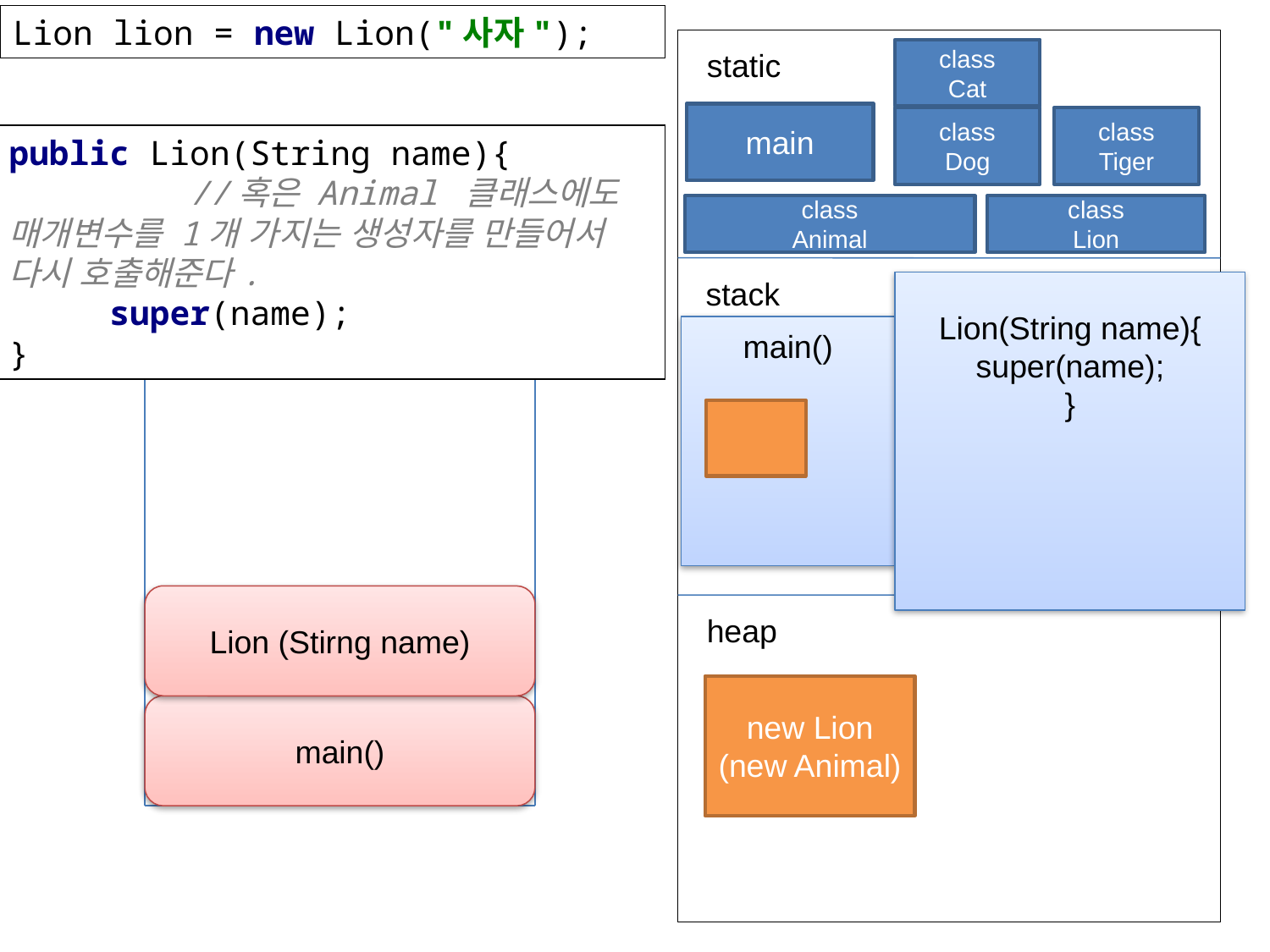

Lion lion = new Lion("사자");

static
class
Cat
main
class
Dog
class
Tiger
public Lion(String name){
         //혹은 Animal 클래스에도 매개변수를 1개 가지는 생성자를 만들어서 다시 호출해준다.
     super(name);
}
class
Animal
class
Lion
stack
Lion(String name){
super(name);
}

main()

Lion (Stirng name)
heap
new Lion
(new Animal)
main()